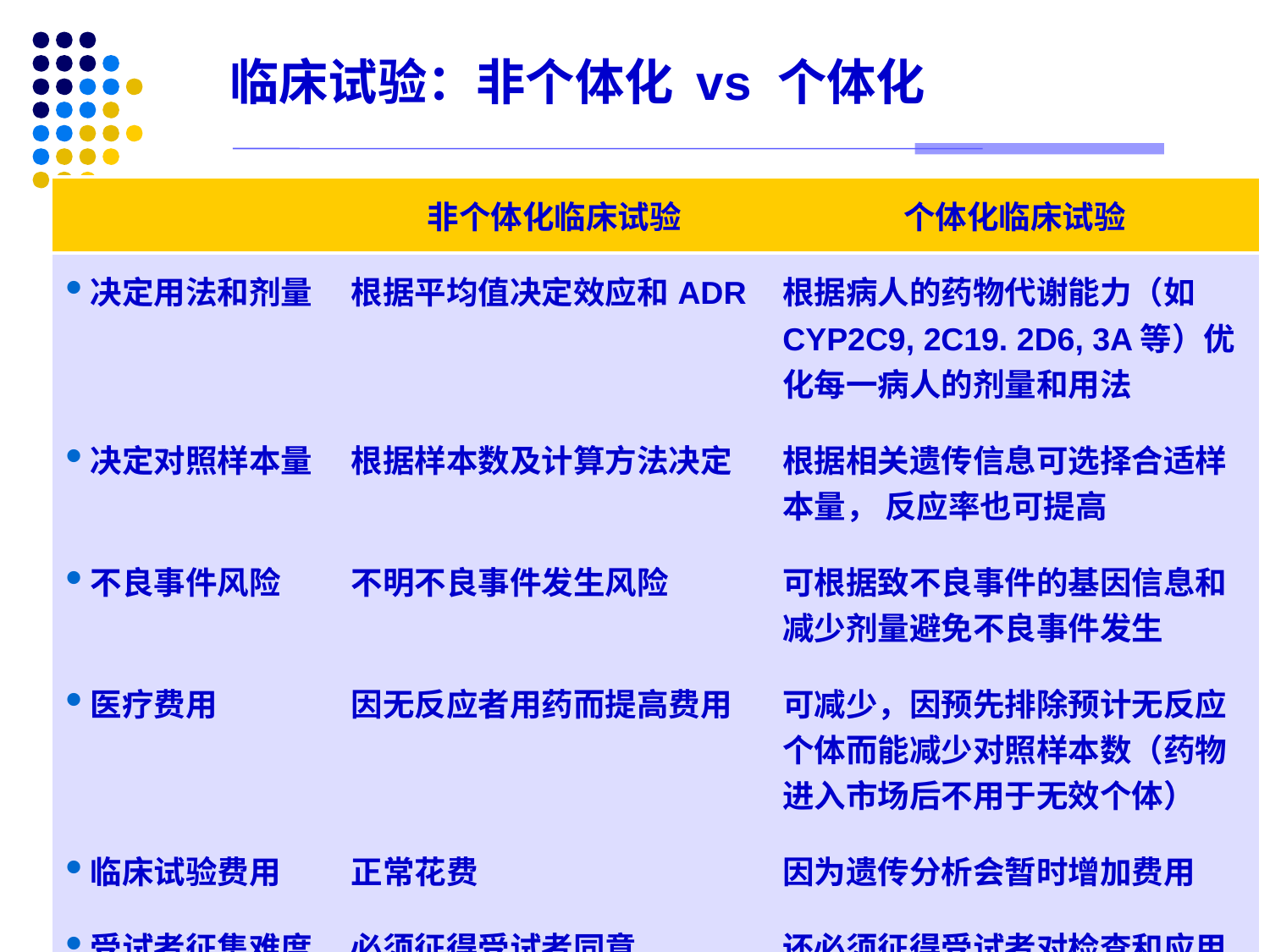

临床试验：非个体化 vs 个体化
|  | 非个体化临床试验 | 个体化临床试验 |
| --- | --- | --- |
| 决定用法和剂量 | 根据平均值决定效应和ADR | 根据病人的药物代谢能力（如CYP2C9, 2C19. 2D6, 3A等）优化每一病人的剂量和用法 |
| 决定对照样本量 | 根据样本数及计算方法决定 | 根据相关遗传信息可选择合适样本量， 反应率也可提高 |
| 不良事件风险 | 不明不良事件发生风险 | 可根据致不良事件的基因信息和减少剂量避免不良事件发生 |
| 医疗费用 | 因无反应者用药而提高费用 | 可减少，因预先排除预计无反应个体而能减少对照样本数（药物进入市场后不用于无效个体） |
| 临床试验费用 | 正常花费 | 因为遗传分析会暂时增加费用 |
| 受试者征集难度 | 必须征得受试者同意 | 还必须征得受试者对检查和应用遗传信息的同意 |